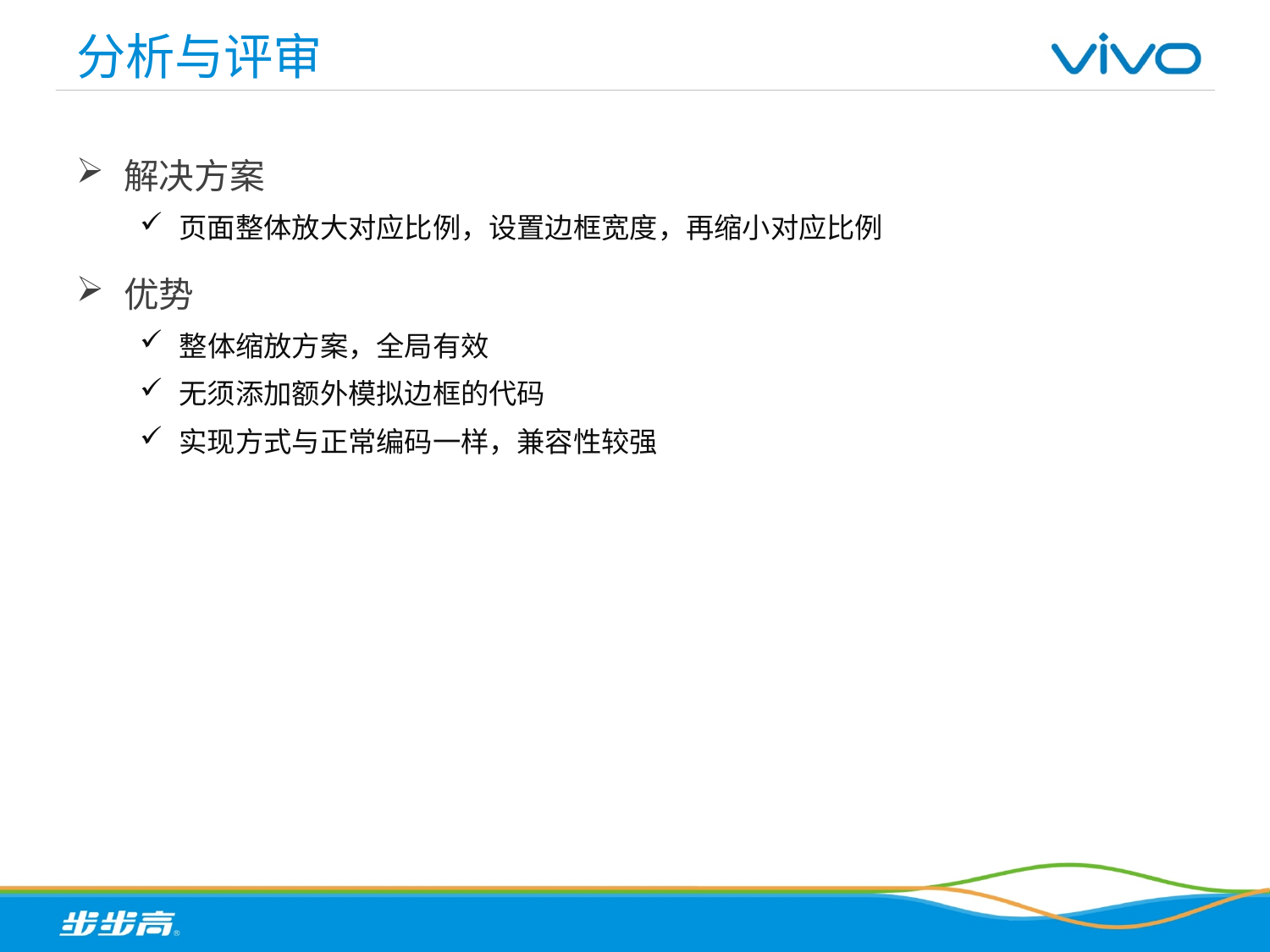

# 分析与评审
解决方案
页面整体放大对应比例，设置边框宽度，再缩小对应比例
优势
整体缩放方案，全局有效
无须添加额外模拟边框的代码
实现方式与正常编码一样，兼容性较强